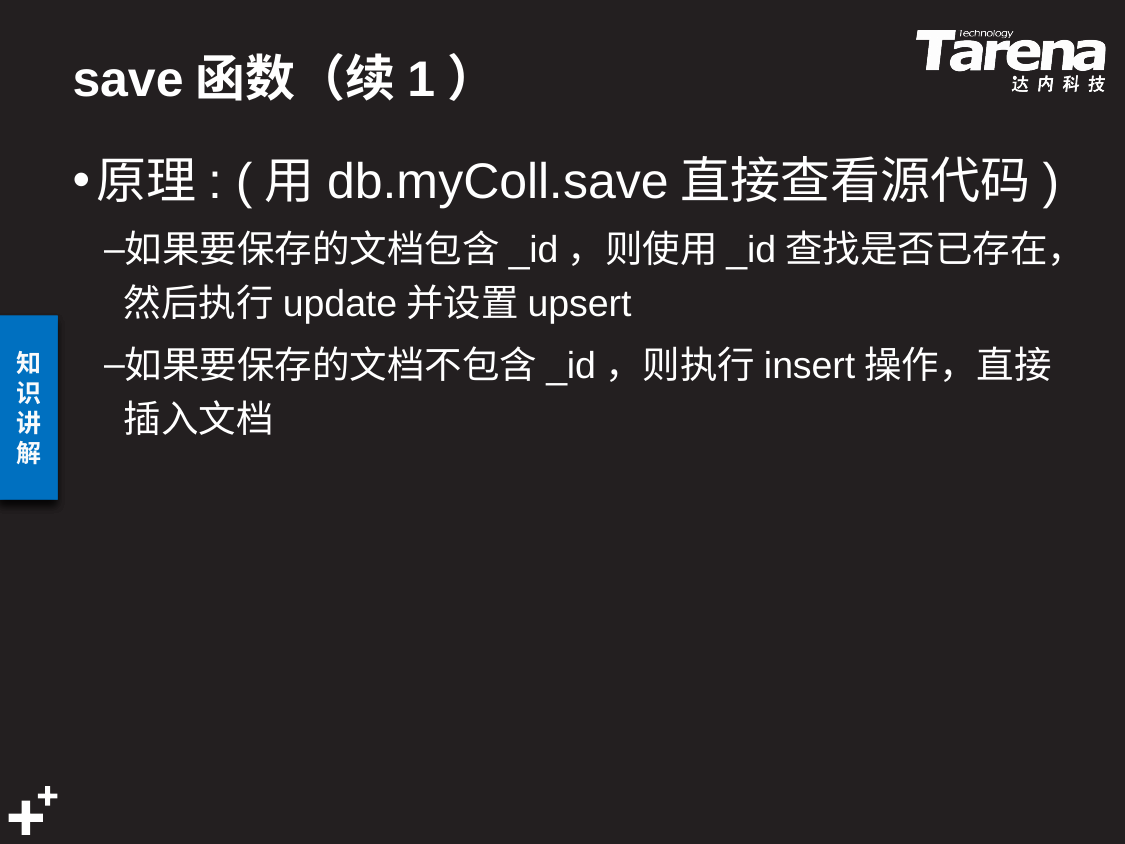

# save函数（续1）
原理: (用db.myColl.save直接查看源代码)
如果要保存的文档包含_id，则使用_id查找是否已存在，然后执行update并设置upsert
如果要保存的文档不包含_id，则执行insert操作，直接插入文档